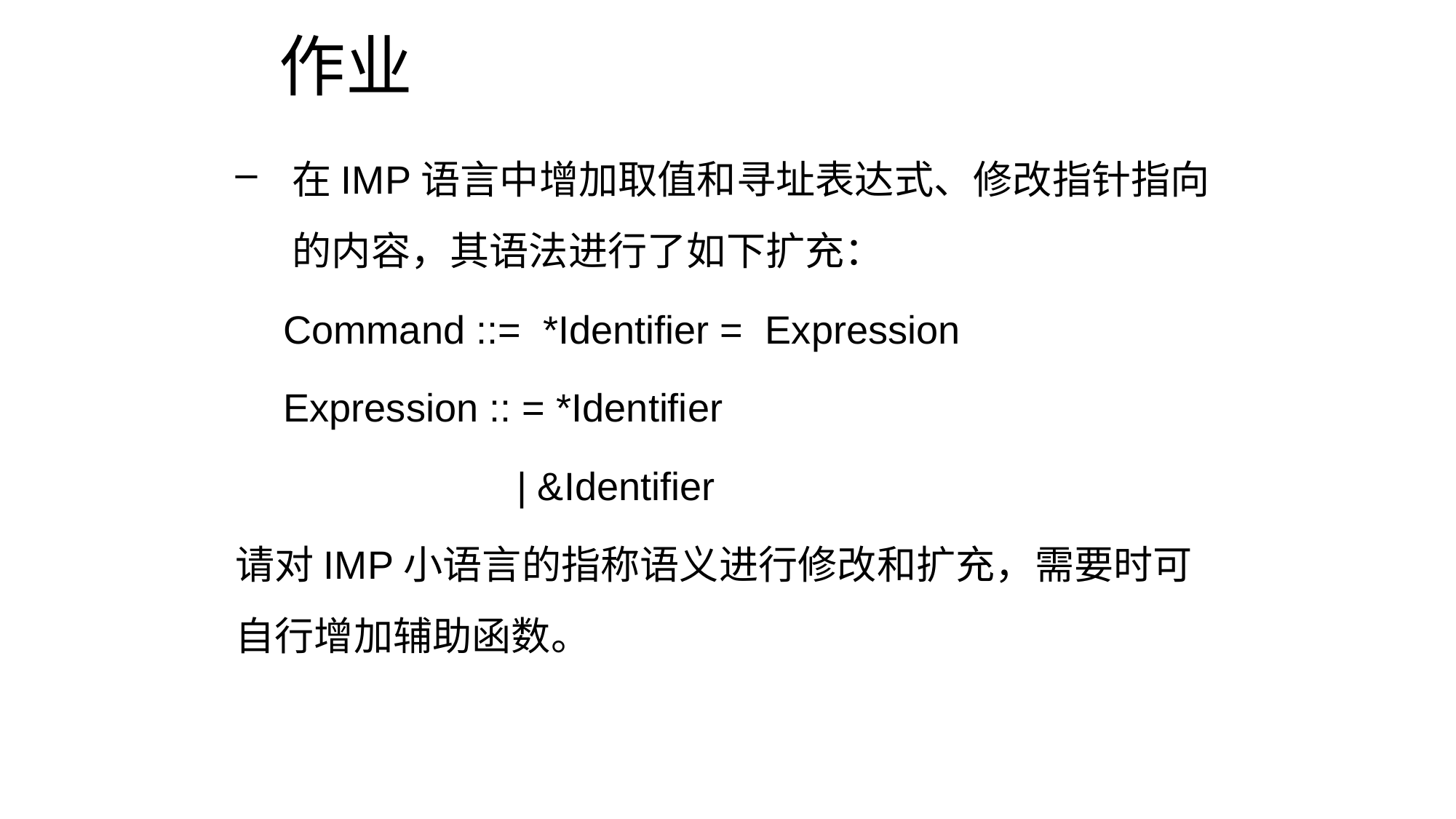

作业
在IMP语言中增加取值和寻址表达式、修改指针指向的内容，其语法进行了如下扩充：
Command ::=  *Identifier =  Expression
Expression :: = *Identifier
       | &Identifier
请对IMP小语言的指称语义进行修改和扩充，需要时可自行增加辅助函数。